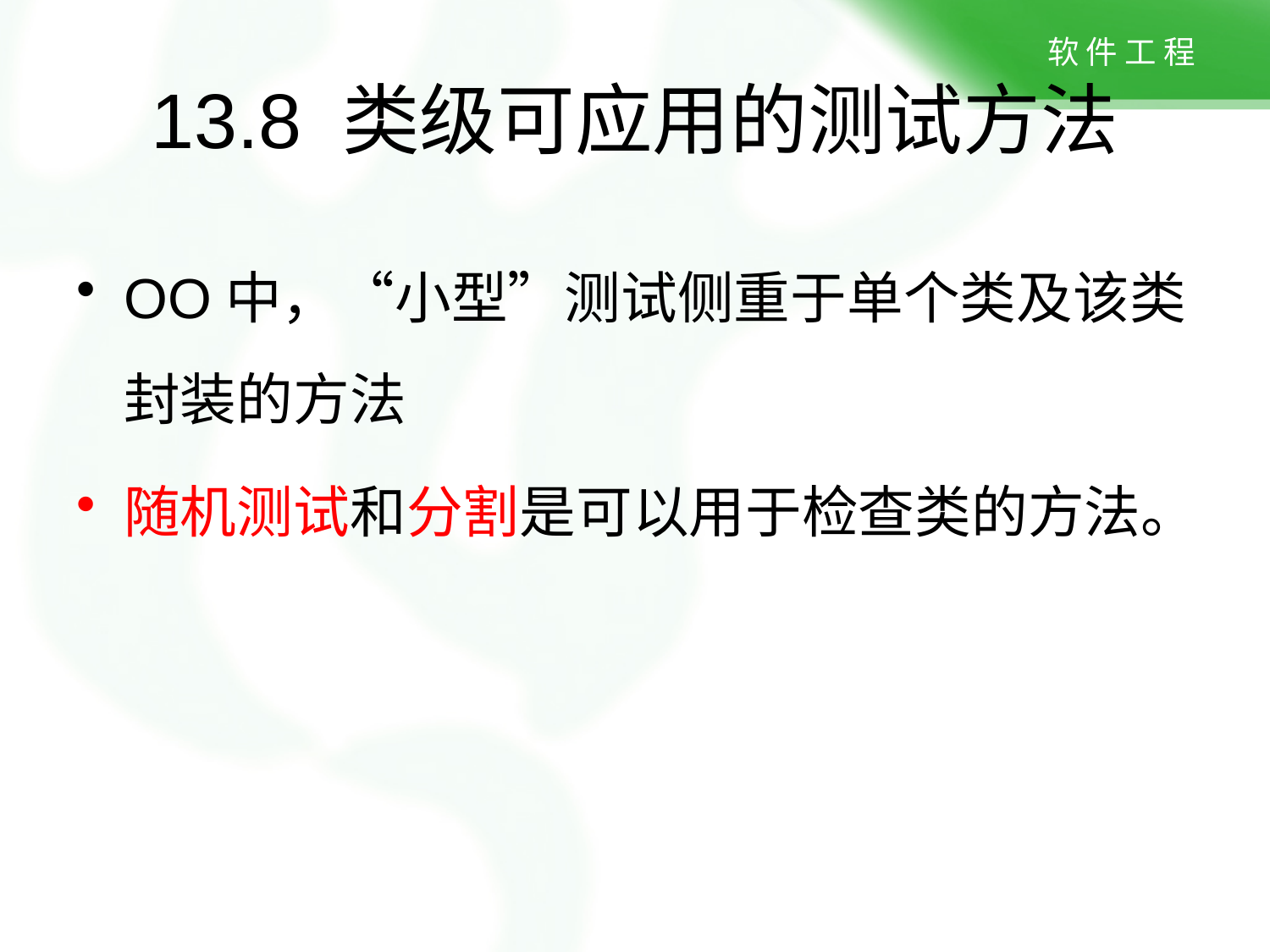

13.8 类级可应用的测试方法
OO中，“小型”测试侧重于单个类及该类封装的方法
随机测试和分割是可以用于检查类的方法。